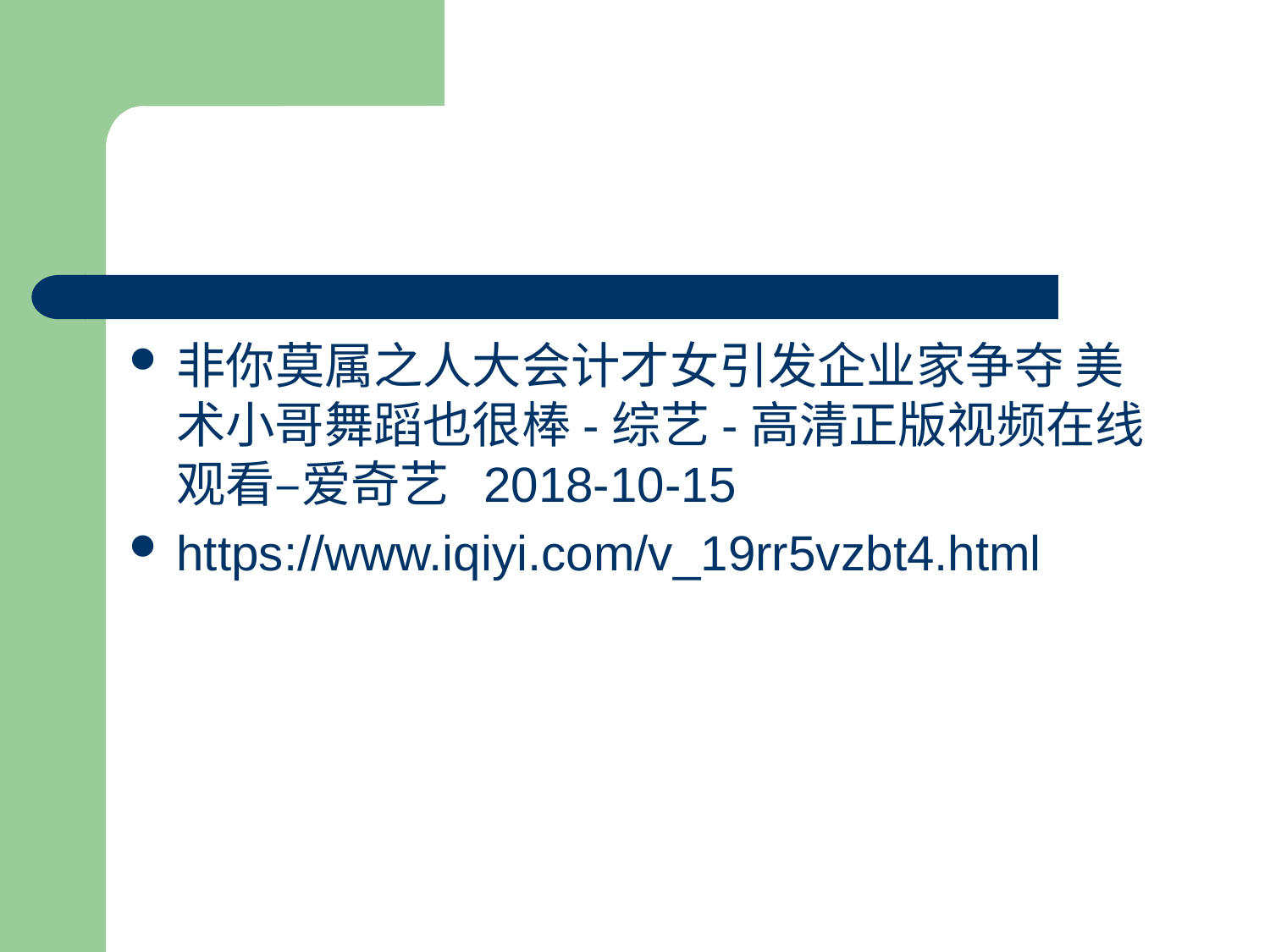

非你莫属之人大会计才女引发企业家争夺 美术小哥舞蹈也很棒-综艺-高清正版视频在线观看–爱奇艺  2018-10-15
https://www.iqiyi.com/v_19rr5vzbt4.html